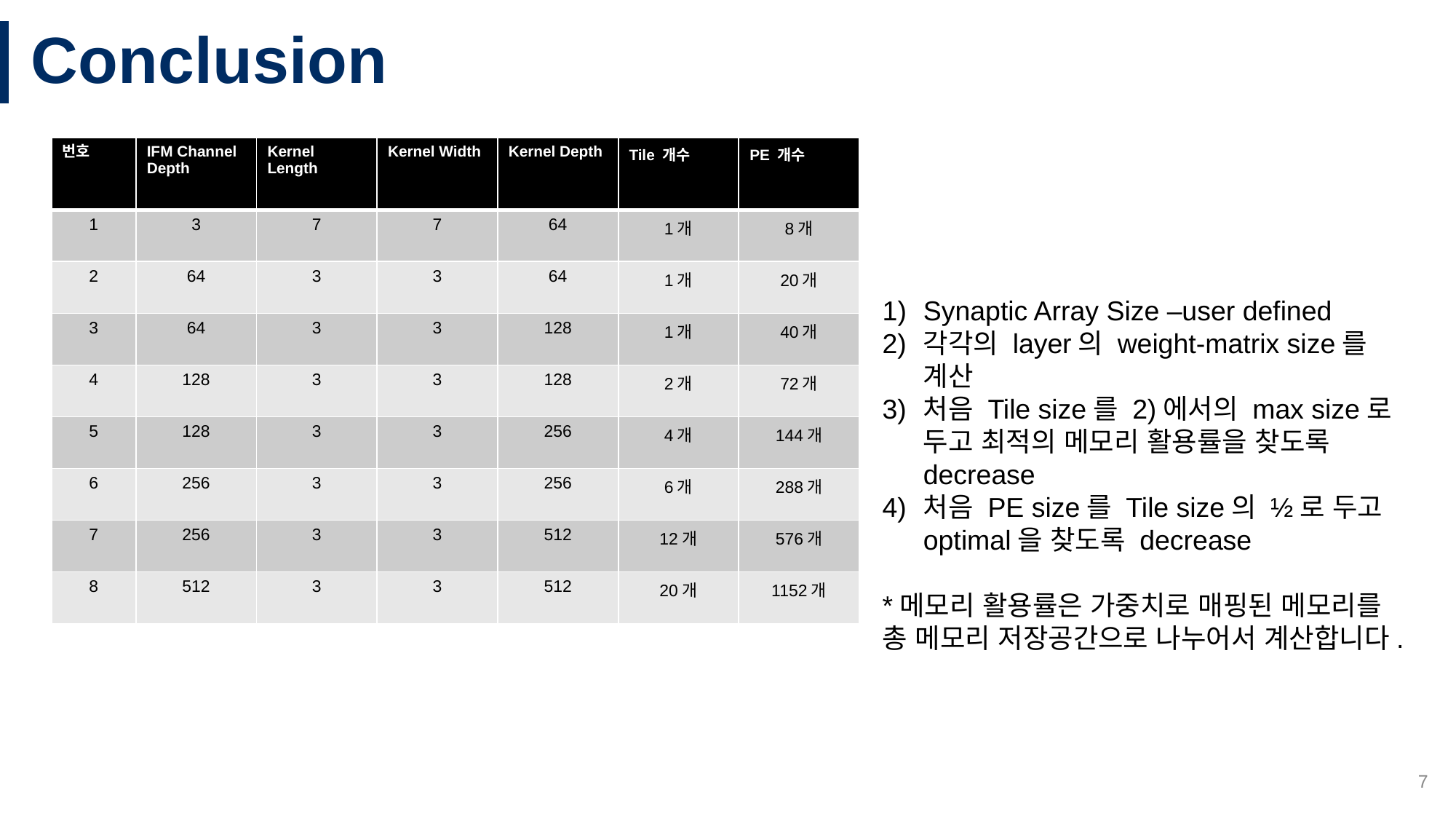

# Conclusion
| 번호 | IFM Channel Depth | Kernel Length | Kernel Width | Kernel Depth | Tile 개수 | PE 개수 |
| --- | --- | --- | --- | --- | --- | --- |
| 1 | 3 | 7 | 7 | 64 | 1개 | 8개 |
| 2 | 64 | 3 | 3 | 64 | 1개 | 20개 |
| 3 | 64 | 3 | 3 | 128 | 1개 | 40개 |
| 4 | 128 | 3 | 3 | 128 | 2개 | 72개 |
| 5 | 128 | 3 | 3 | 256 | 4개 | 144개 |
| 6 | 256 | 3 | 3 | 256 | 6개 | 288개 |
| 7 | 256 | 3 | 3 | 512 | 12개 | 576개 |
| 8 | 512 | 3 | 3 | 512 | 20개 | 1152개 |
Synaptic Array Size –user defined
각각의 layer의 weight-matrix size를 계산
처음 Tile size를 2)에서의 max size로 두고 최적의 메모리 활용률을 찾도록 decrease
처음 PE size를 Tile size의 ½로 두고 optimal을 찾도록 decrease

*메모리 활용률은 가중치로 매핑된 메모리를 총 메모리 저장공간으로 나누어서 계산합니다.
7